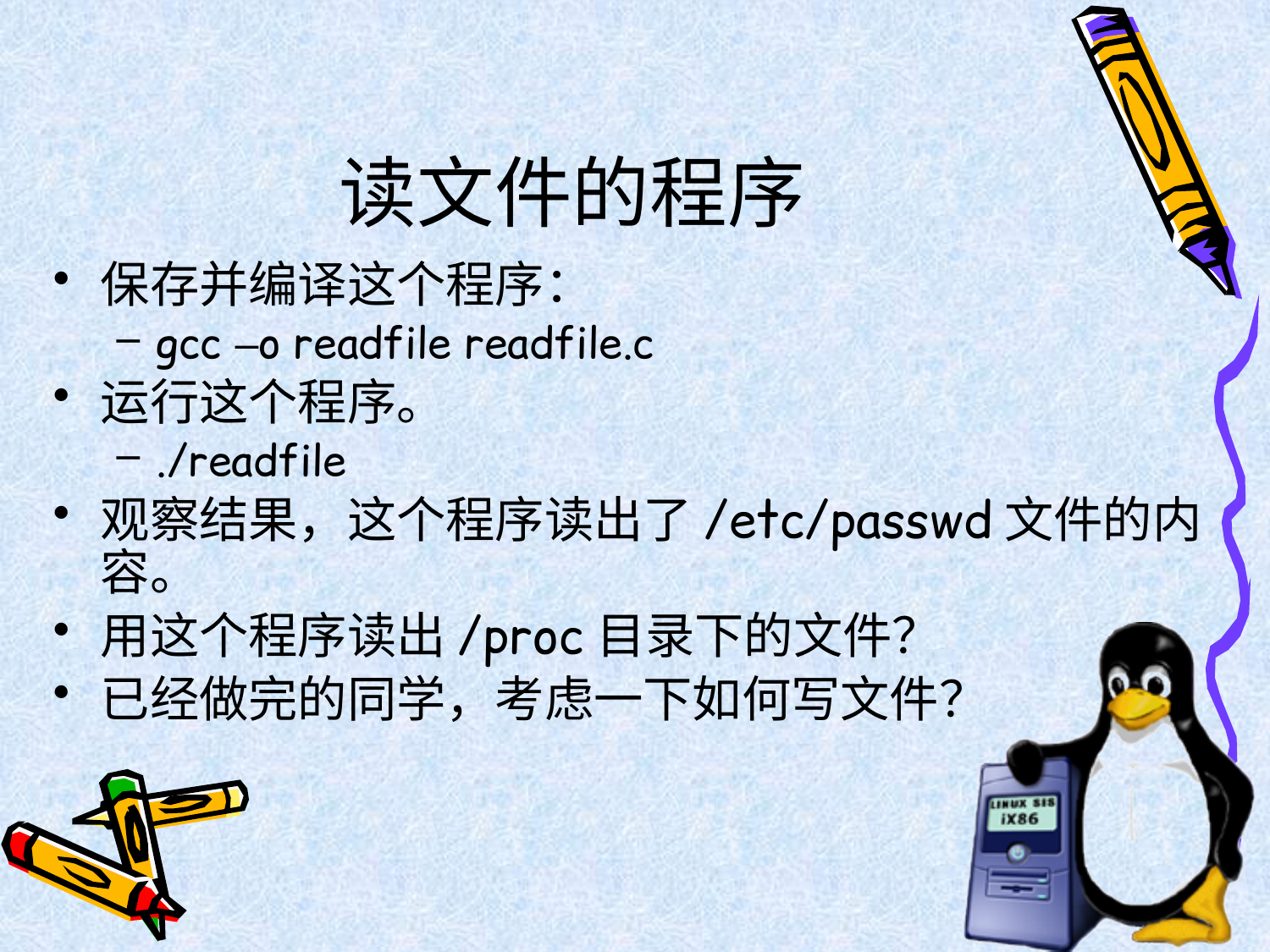

# 读文件的程序
保存并编译这个程序：
gcc –o readfile readfile.c
运行这个程序。
./readfile
观察结果，这个程序读出了/etc/passwd文件的内容。
用这个程序读出/proc目录下的文件？
已经做完的同学，考虑一下如何写文件？